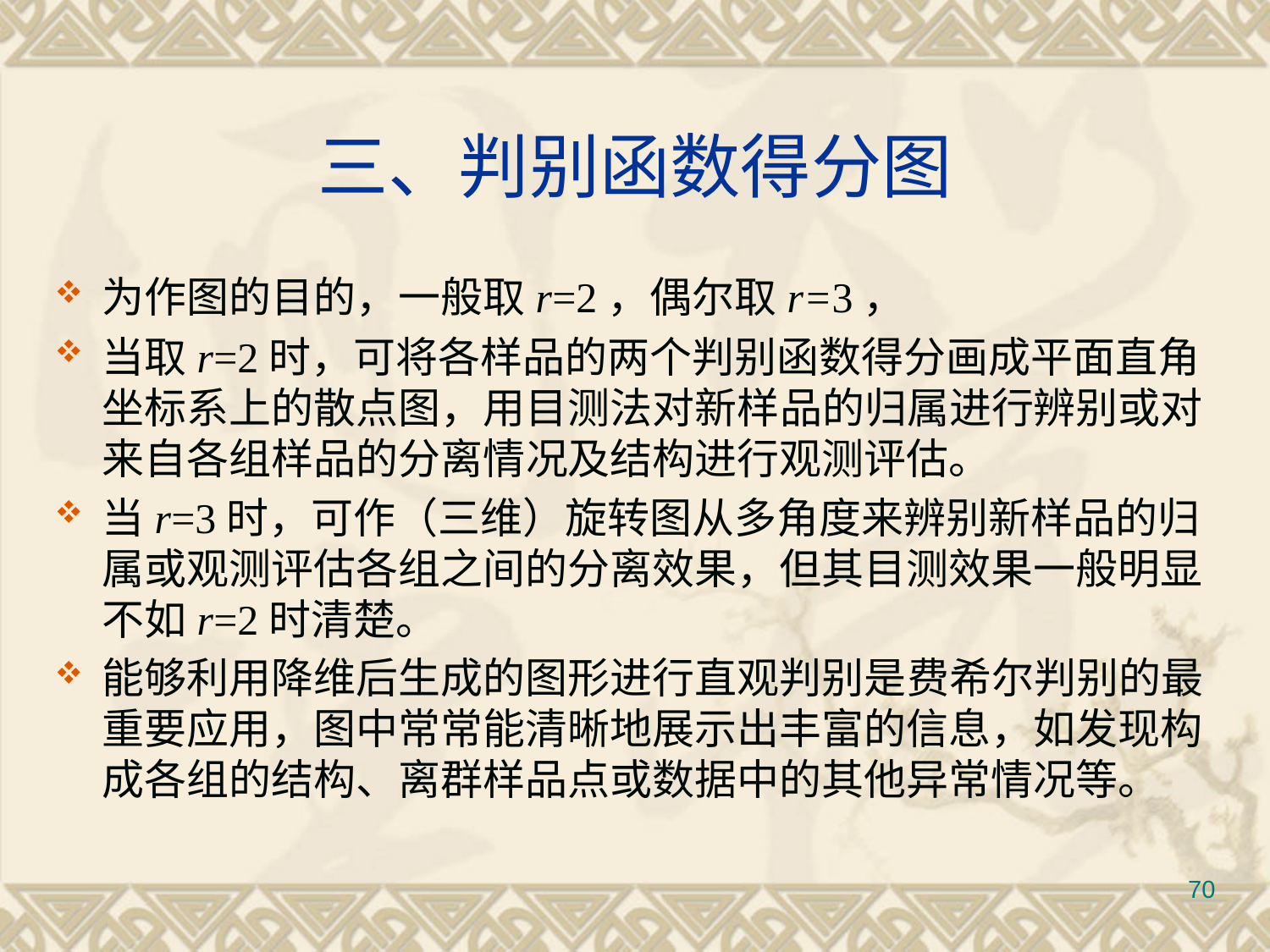

# 三、判别函数得分图
为作图的目的，一般取r=2，偶尔取r=3，
当取r=2时，可将各样品的两个判别函数得分画成平面直角坐标系上的散点图，用目测法对新样品的归属进行辨别或对来自各组样品的分离情况及结构进行观测评估。
当r=3时，可作（三维）旋转图从多角度来辨别新样品的归属或观测评估各组之间的分离效果，但其目测效果一般明显不如r=2时清楚。
能够利用降维后生成的图形进行直观判别是费希尔判别的最重要应用，图中常常能清晰地展示出丰富的信息，如发现构成各组的结构、离群样品点或数据中的其他异常情况等。
70